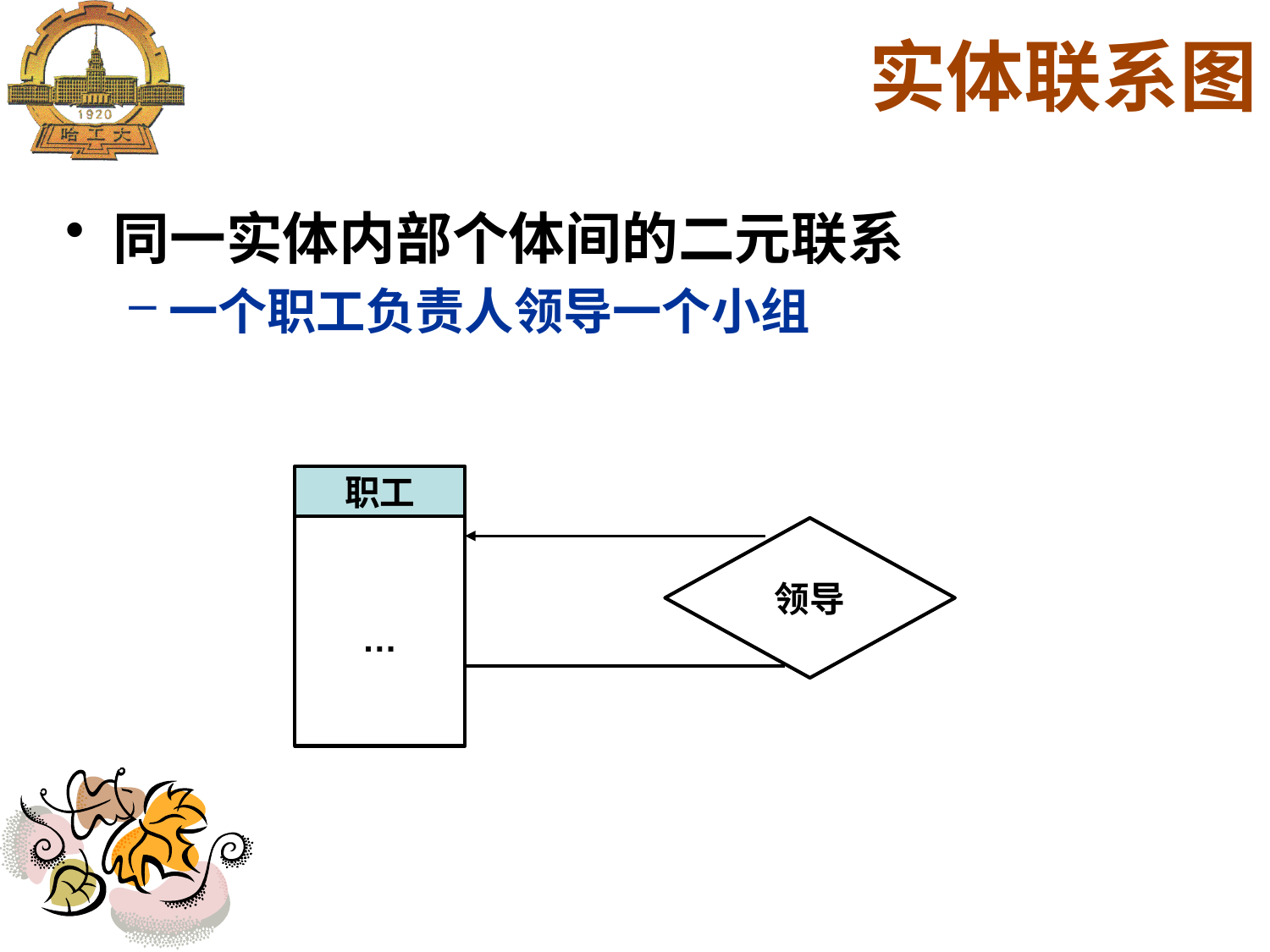

实体联系图
同一实体内部个体间的二元联系
一个职工负责人领导一个小组
职工

…
领导